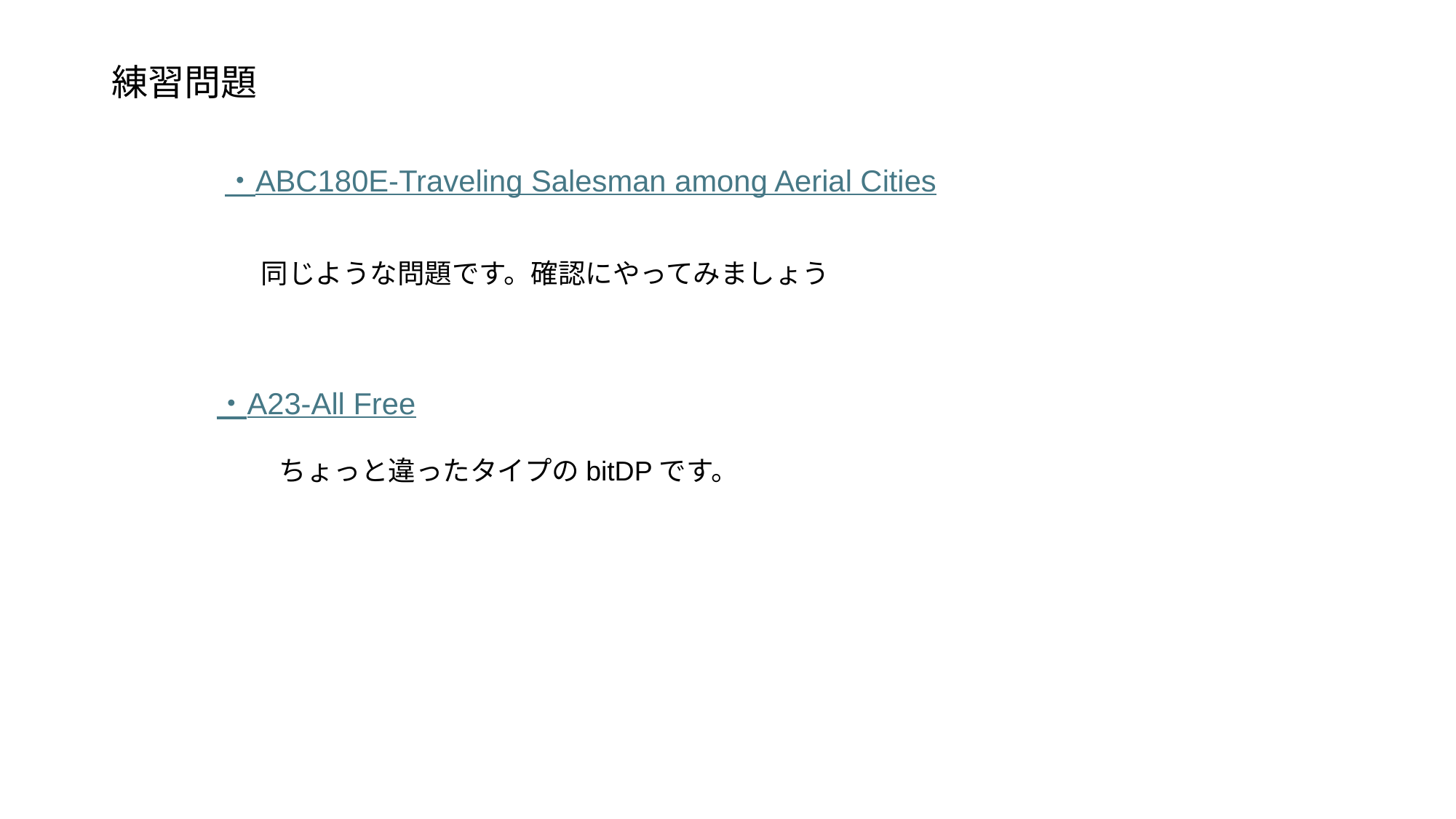

練習問題
・ABC180E-Traveling Salesman among Aerial Cities
同じような問題です。確認にやってみましょう
・A23-All Free
ちょっと違ったタイプのbitDPです。